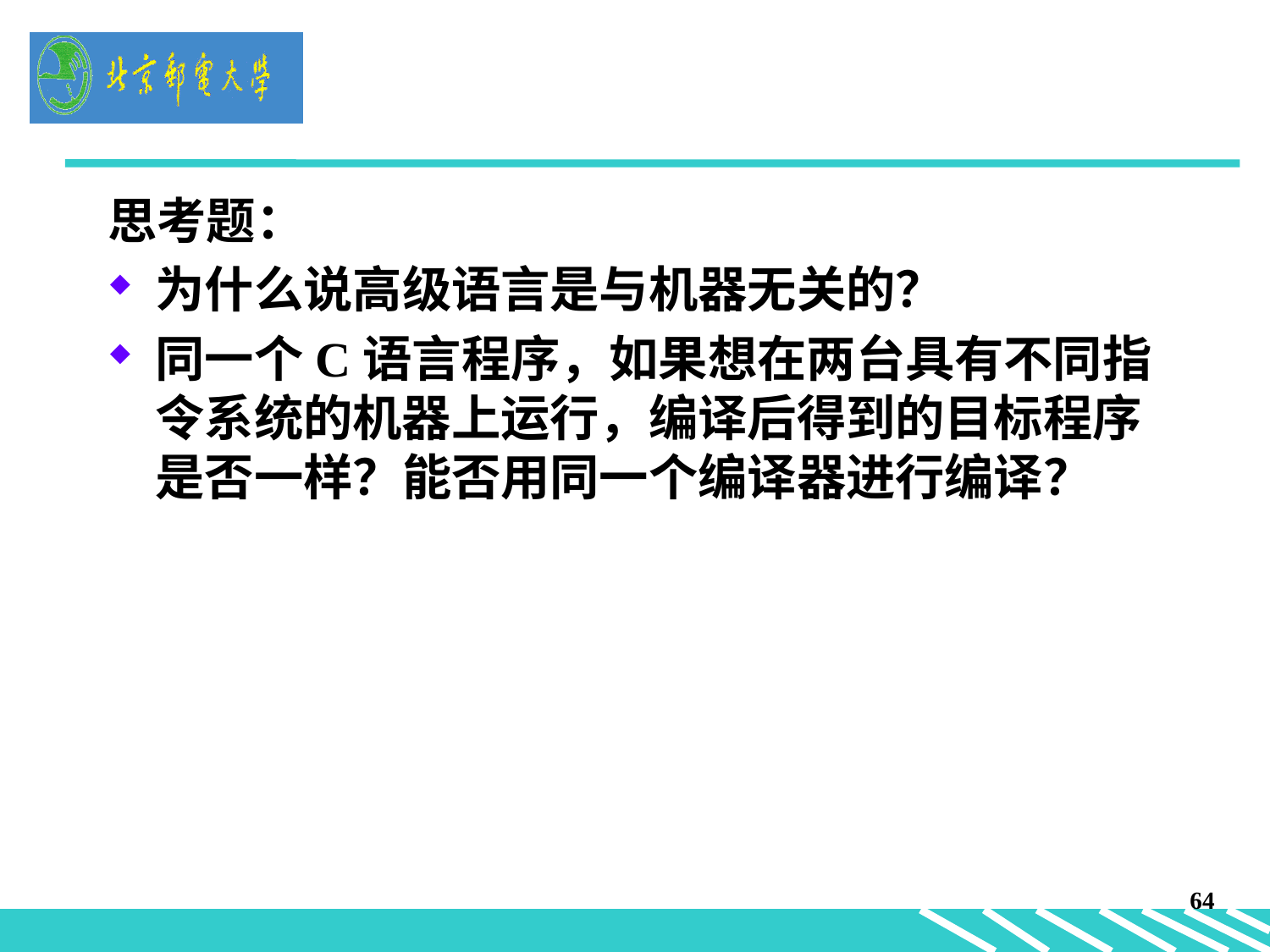

#
思考题：
为什么说高级语言是与机器无关的？
同一个C语言程序，如果想在两台具有不同指令系统的机器上运行，编译后得到的目标程序是否一样？能否用同一个编译器进行编译？
64